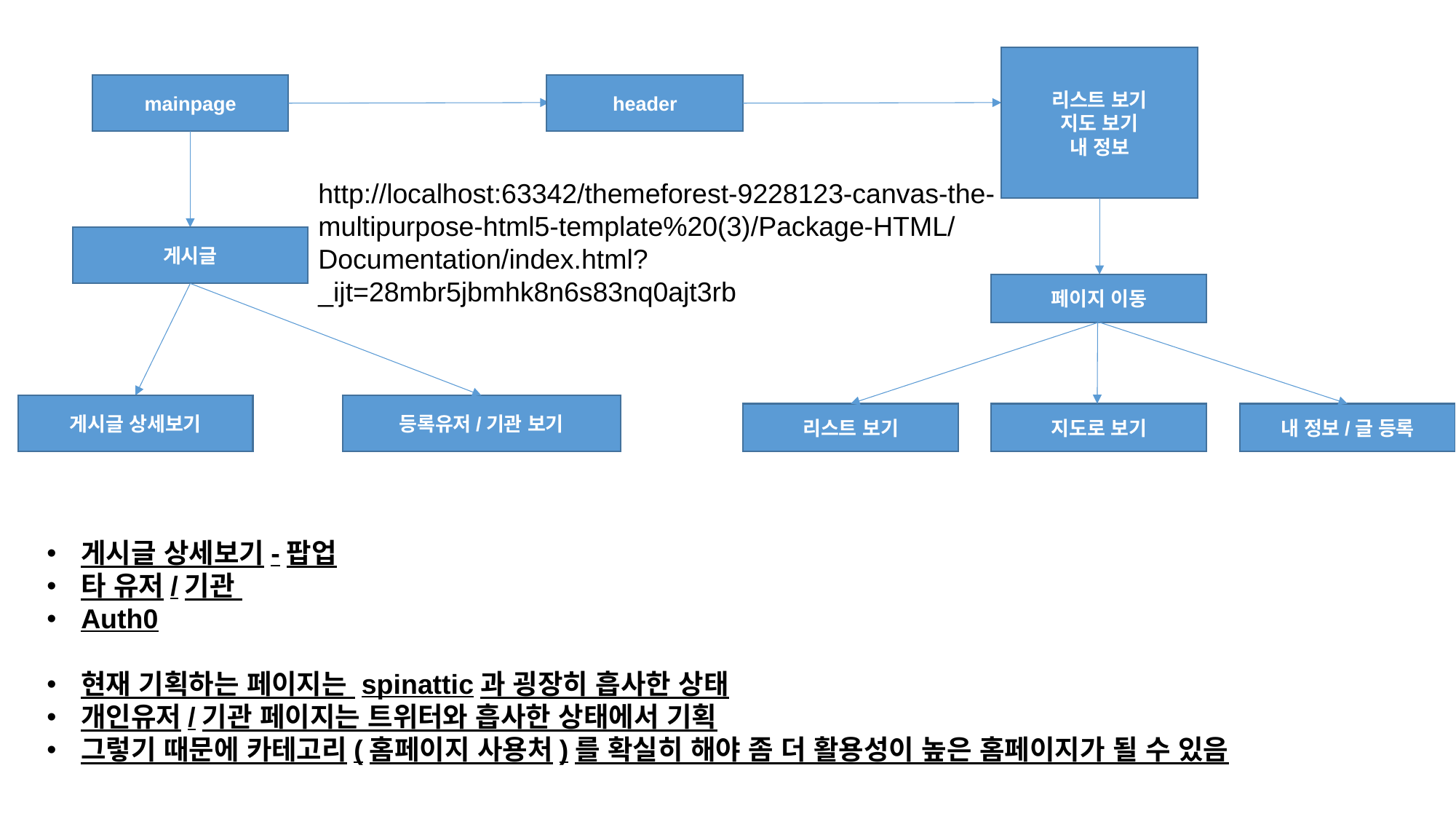

리스트 보기
지도 보기
내 정보
mainpage
header
http://localhost:63342/themeforest-9228123-canvas-the-multipurpose-html5-template%20(3)/Package-HTML/Documentation/index.html?_ijt=28mbr5jbmhk8n6s83nq0ajt3rb
게시글
페이지 이동
게시글 상세보기
등록유저/기관 보기
리스트 보기
지도로 보기
내 정보/글 등록
게시글 상세보기-팝업
타 유저/기관
Auth0

현재 기획하는 페이지는 spinattic과 굉장히 흡사한 상태
개인유저/기관 페이지는 트위터와 흡사한 상태에서 기획
그렇기 때문에 카테고리(홈페이지 사용처)를 확실히 해야 좀 더 활용성이 높은 홈페이지가 될 수 있음